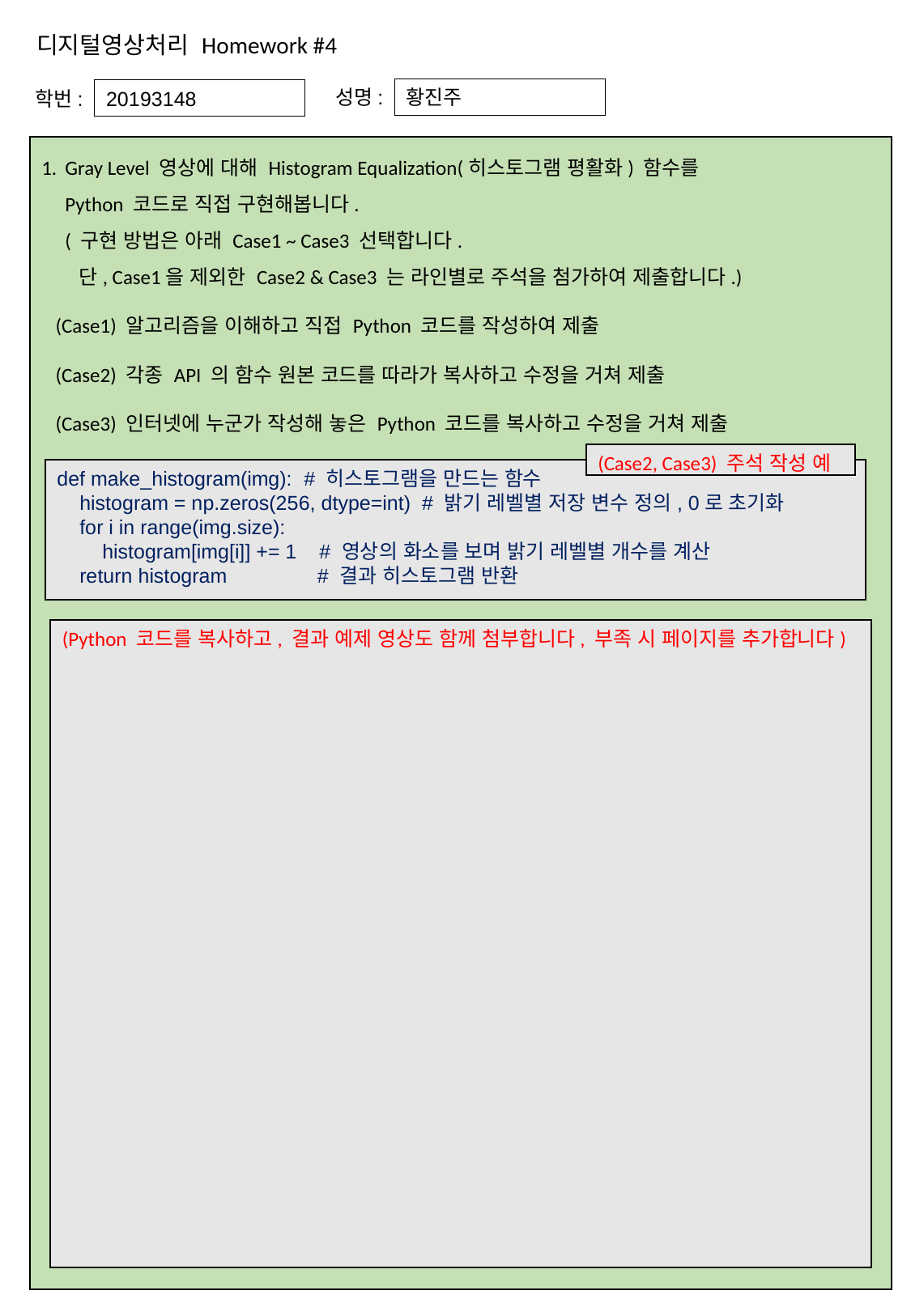

# 디지털영상처리 Homework #4
성명:
황진주
학번:
20193148
Gray Level 영상에 대해 Histogram Equalization(히스토그램 평활화) 함수를
Python 코드로 직접 구현해봅니다.
( 구현 방법은 아래 Case1 ~ Case3 선택합니다.
  단, Case1을 제외한 Case2 & Case3 는 라인별로 주석을 첨가하여 제출합니다.)
   (Case1) 알고리즘을 이해하고 직접 Python 코드를 작성하여 제출
   (Case2) 각종 API 의 함수 원본 코드를 따라가 복사하고 수정을 거쳐 제출
   (Case3) 인터넷에 누군가 작성해 놓은 Python 코드를 복사하고 수정을 거쳐 제출

(Case2, Case3) 주석 작성 예
def make_histogram(img):  # 히스토그램을 만드는 함수
    histogram = np.zeros(256, dtype=int)  # 밝기 레벨별 저장 변수 정의, 0로 초기화
    for i in range(img.size):
        histogram[img[i]] += 1    # 영상의 화소를 보며 밝기 레벨별 개수를 계산
    return histogram                # 결과 히스토그램 반환
(Python 코드를 복사하고, 결과 예제 영상도 함께 첨부합니다, 부족 시 페이지를 추가합니다)